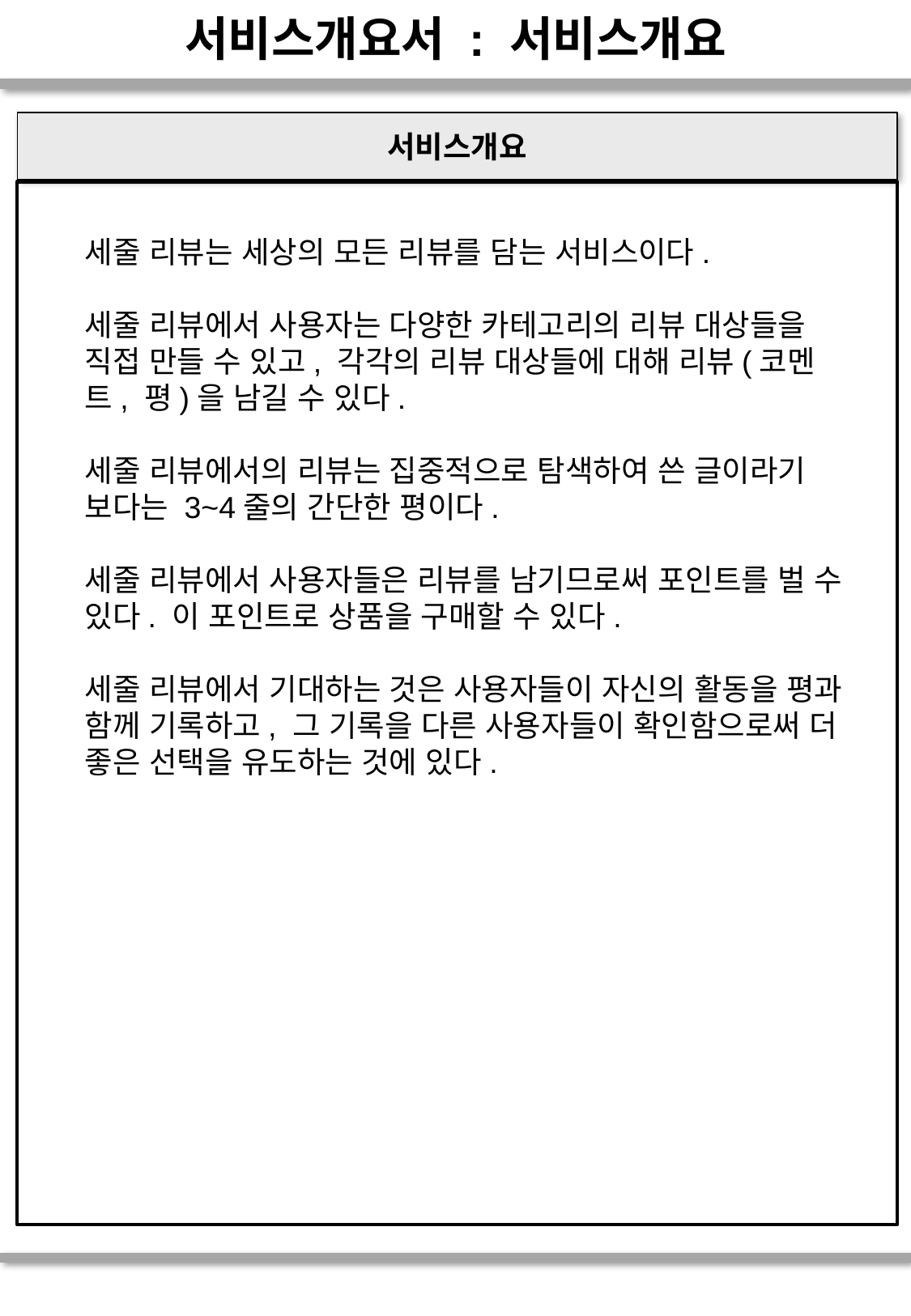

# 서비스개요서 : 서비스개요
서비스개요

세줄 리뷰는 세상의 모든 리뷰를 담는 서비스이다.

세줄 리뷰에서 사용자는 다양한 카테고리의 리뷰 대상들을 직접 만들 수 있고, 각각의 리뷰 대상들에 대해 리뷰(코멘트, 평)을 남길 수 있다.

세줄 리뷰에서의 리뷰는 집중적으로 탐색하여 쓴 글이라기 보다는 3~4줄의 간단한 평이다.

세줄 리뷰에서 사용자들은 리뷰를 남기므로써 포인트를 벌 수 있다. 이 포인트로 상품을 구매할 수 있다.

세줄 리뷰에서 기대하는 것은 사용자들이 자신의 활동을 평과 함께 기록하고, 그 기록을 다른 사용자들이 확인함으로써 더 좋은 선택을 유도하는 것에 있다.